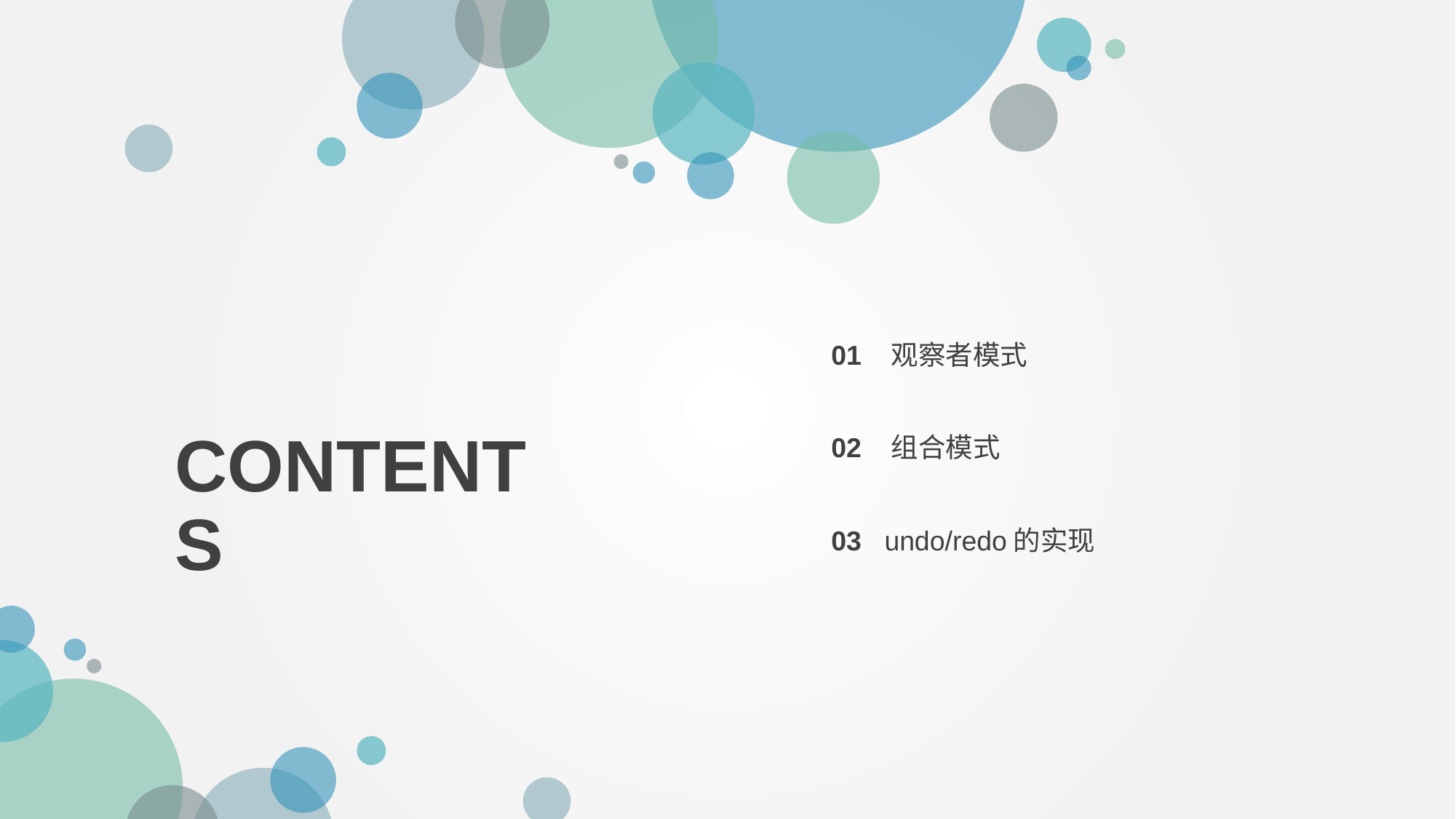

01   观察者模式
02   组合模式
CONTENTS
03   undo/redo的实现